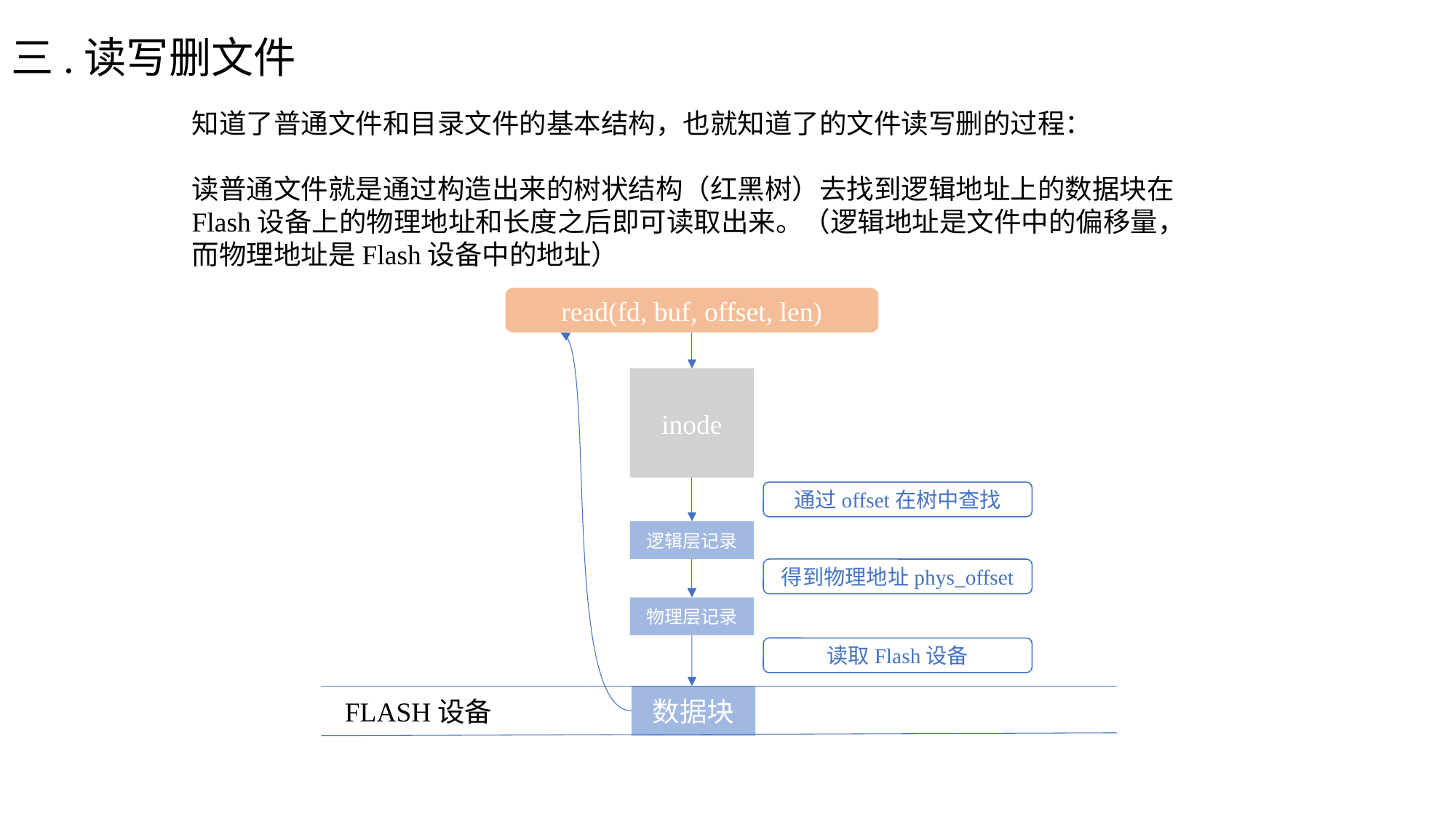

# 三.读写删文件
知道了普通文件和目录文件的基本结构，也就知道了的文件读写删的过程：

读普通文件就是通过构造出来的树状结构（红黑树）去找到逻辑地址上的数据块在Flash设备上的物理地址和长度之后即可读取出来。（逻辑地址是文件中的偏移量，而物理地址是Flash设备中的地址）

read(fd, buf, offset, len)
inode
通过offset在树中查找
逻辑层记录
得到物理地址phys_offset
物理层记录
读取Flash设备
数据块
FLASH设备